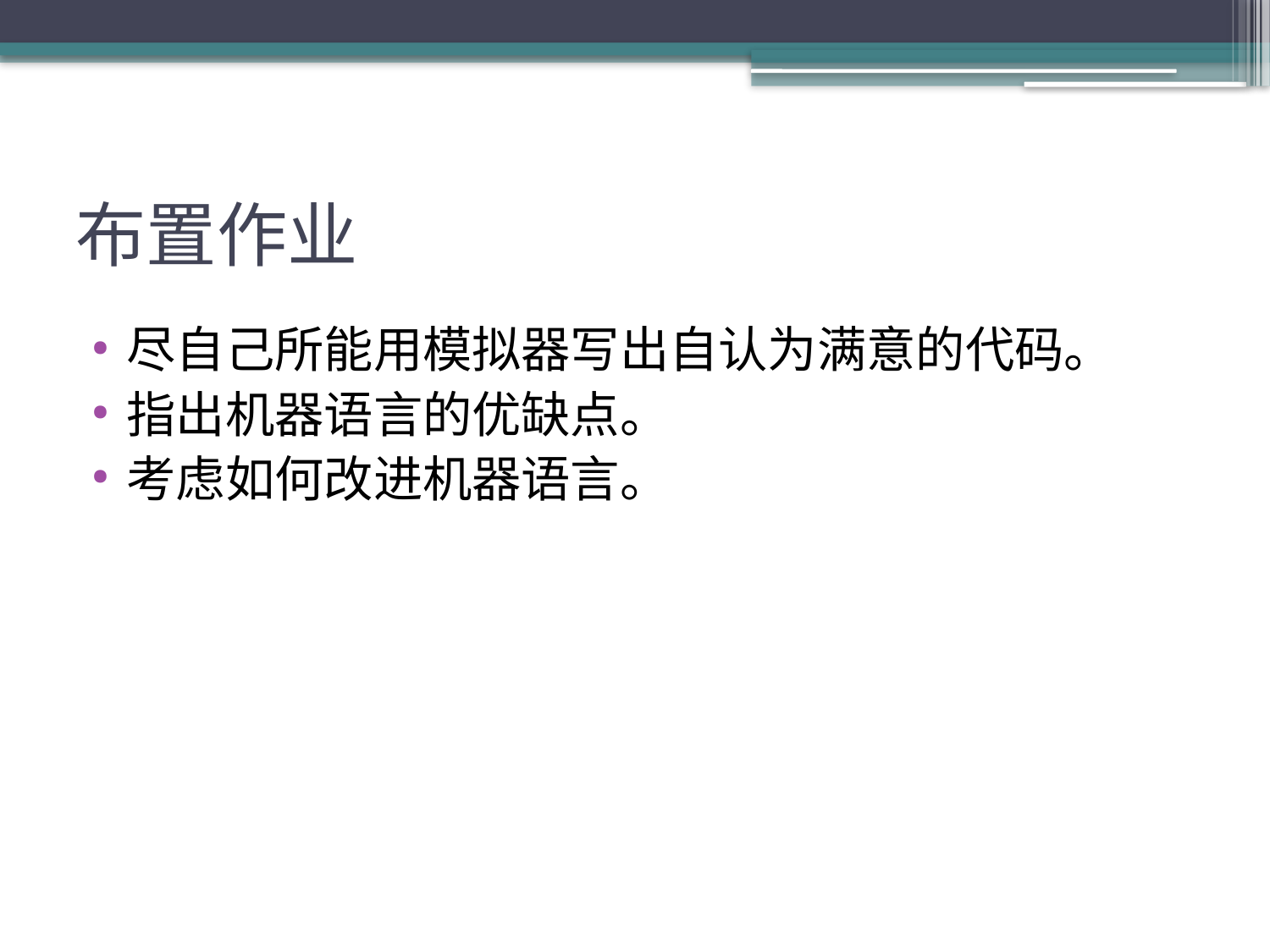

# 布置作业
尽自己所能用模拟器写出自认为满意的代码。
指出机器语言的优缺点。
考虑如何改进机器语言。